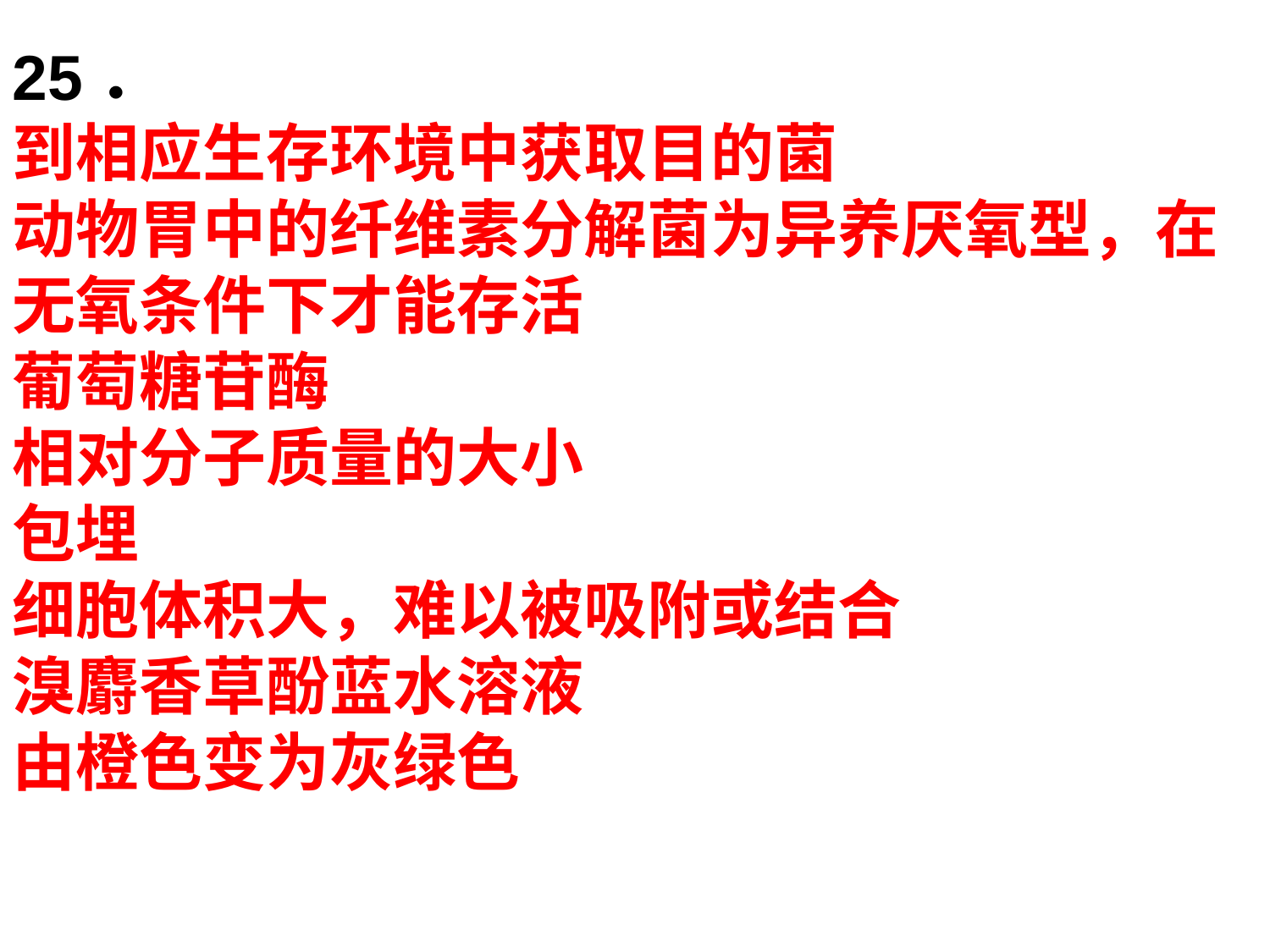

25．
到相应生存环境中获取目的菌
动物胃中的纤维素分解菌为异养厌氧型，在无氧条件下才能存活
葡萄糖苷酶
相对分子质量的大小
包埋
细胞体积大，难以被吸附或结合
溴麝香草酚蓝水溶液
由橙色变为灰绿色